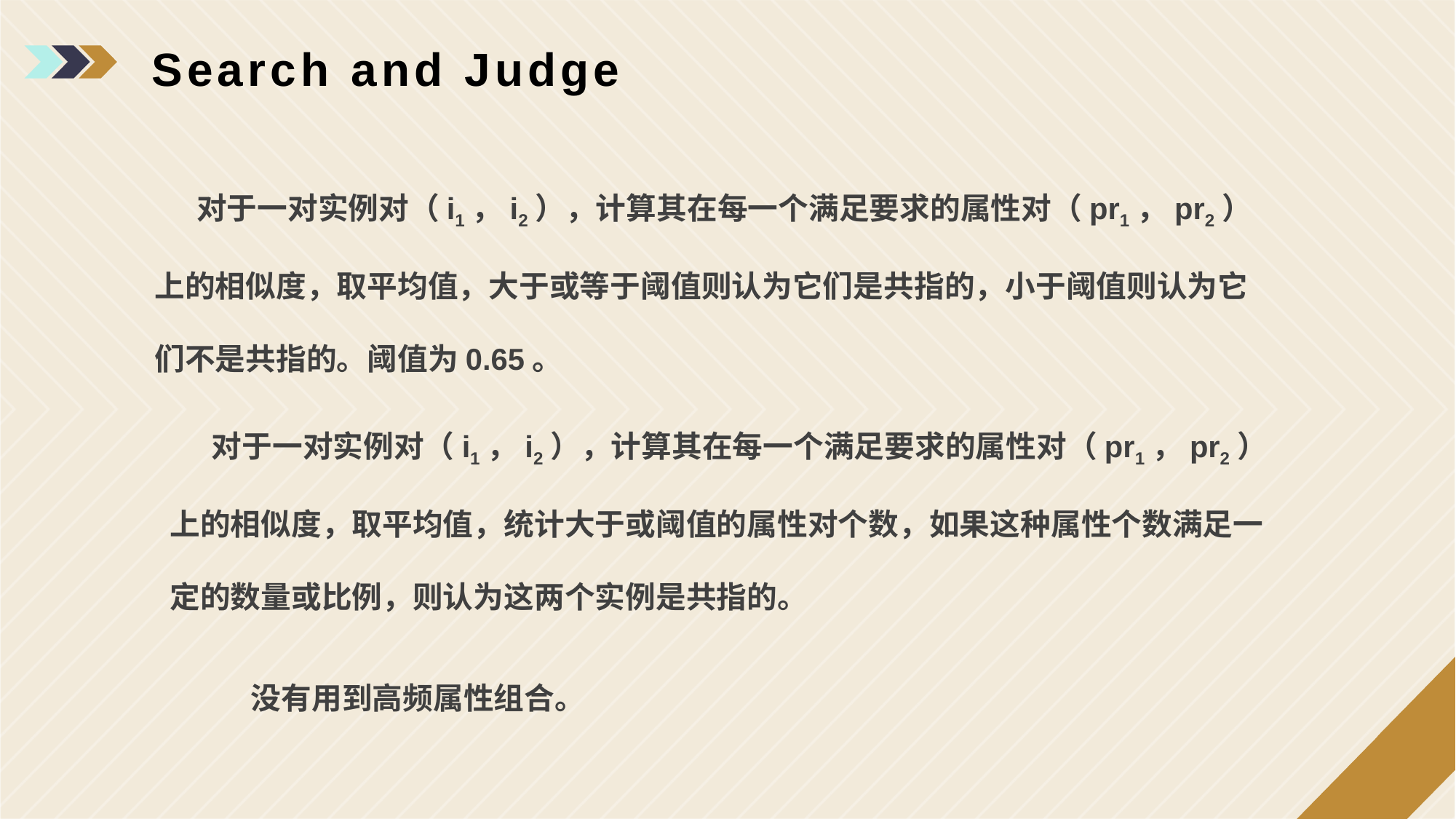

Search and Judge
     对于一对实例对（i1，i2），计算其在每一个满足要求的属性对（pr1，pr2）

上的相似度，取平均值，大于或等于阈值则认为它们是共指的，小于阈值则认为它

们不是共指的。阈值为0.65。
     对于一对实例对（i1，i2），计算其在每一个满足要求的属性对（pr1，pr2）

上的相似度，取平均值，统计大于或阈值的属性对个数，如果这种属性个数满足一

定的数量或比例，则认为这两个实例是共指的。
没有用到高频属性组合。